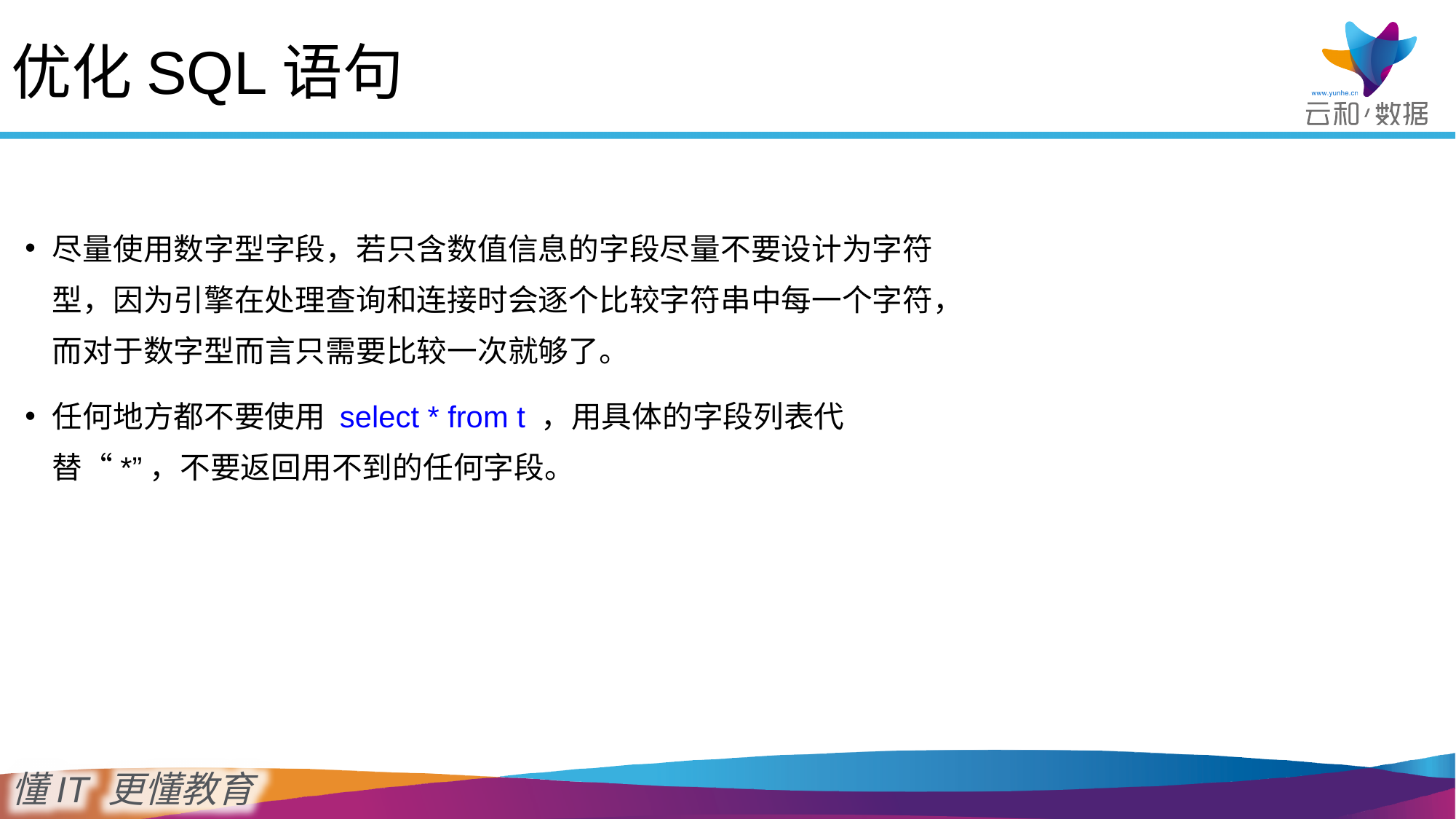

优化SQL语句

尽量使用数字型字段，若只含数值信息的字段尽量不要设计为字符型，因为引擎在处理查询和连接时会逐个比较字符串中每一个字符，而对于数字型而言只需要比较一次就够了。
任何地方都不要使用 select * from t ，用具体的字段列表代替“*”，不要返回用不到的任何字段。